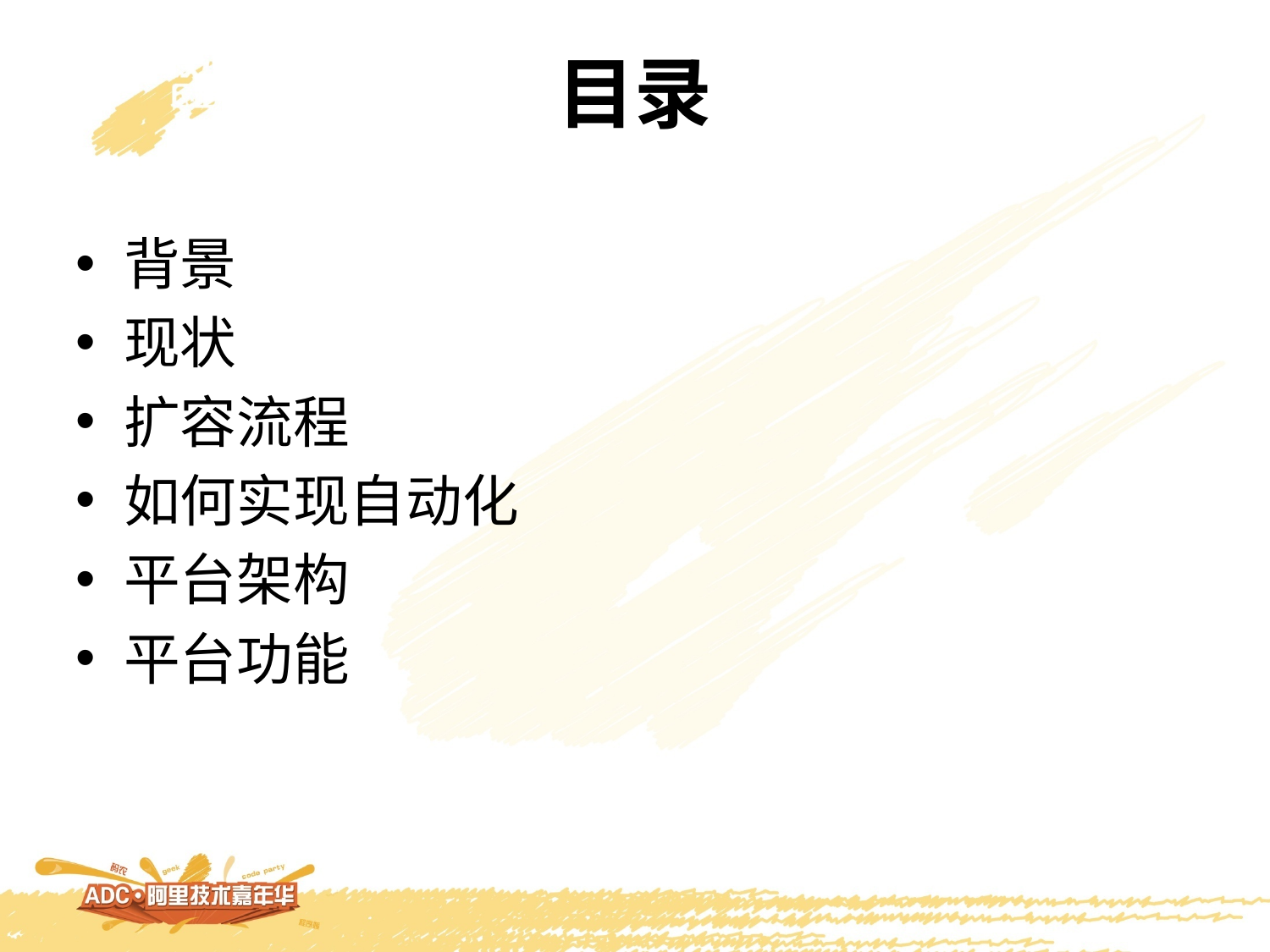

# 目录
背景
现状
扩容流程
如何实现自动化
平台架构
平台功能